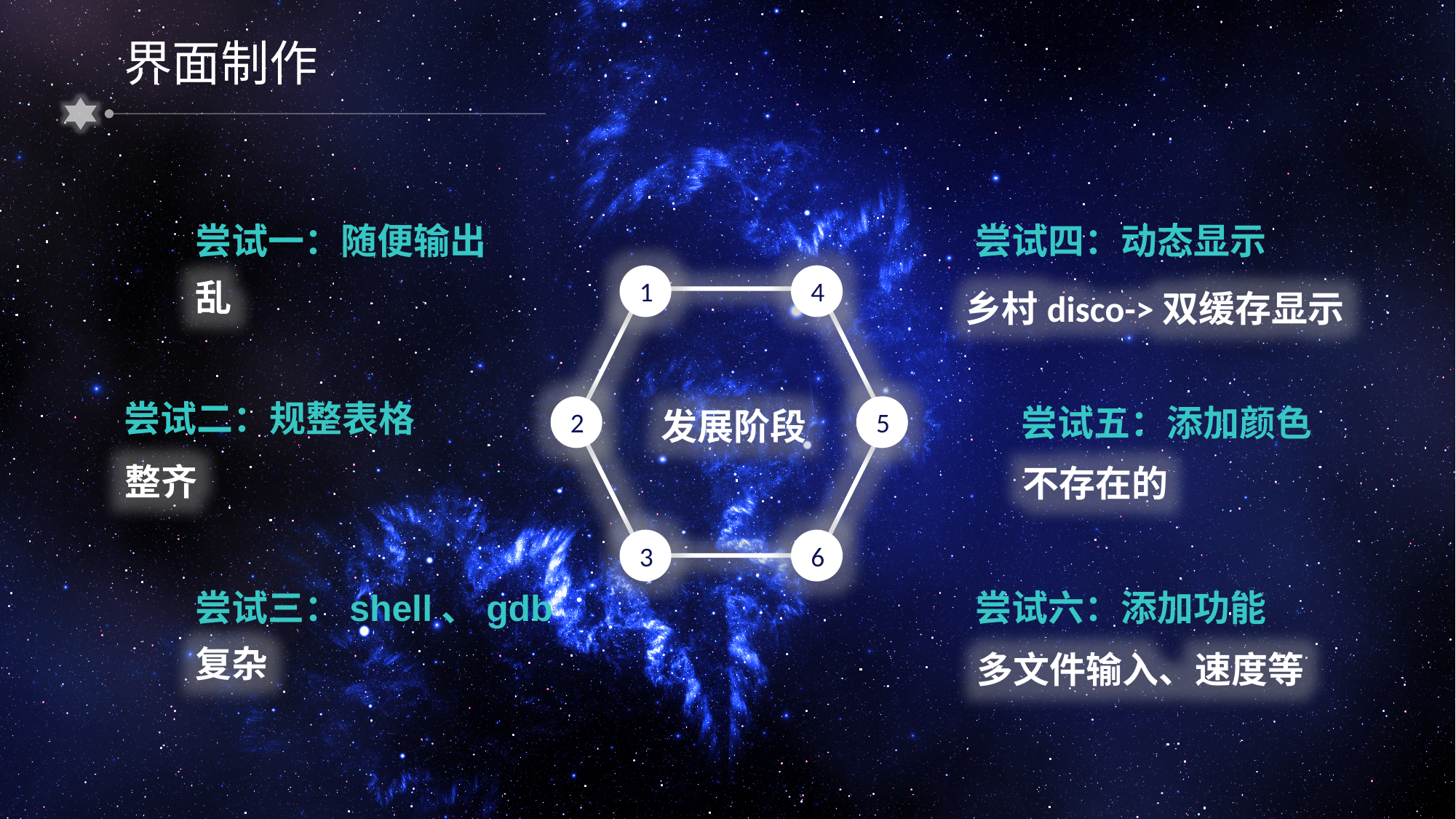

界面制作

尝试一：随便输出
尝试四：动态显示
1
4
乱
乡村disco->双缓存显示

尝试二：规整表格
尝试五：添加颜色
2
发展阶段
5
整齐
不存在的
3
6
尝试三：shell、gdb
尝试六：添加功能
复杂
多文件输入、速度等